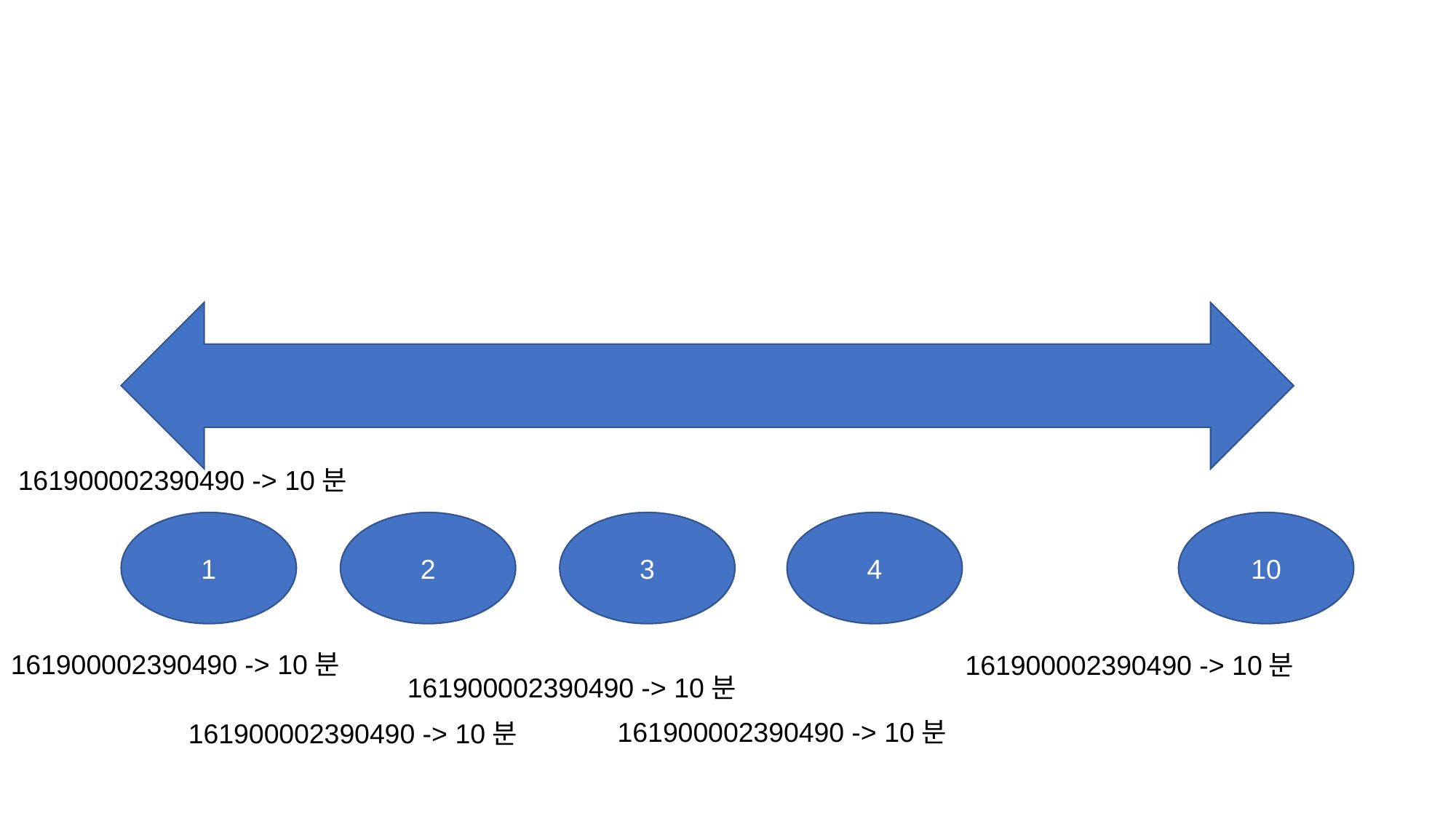

161900002390490 -> 10분
1
2
3
4
10
161900002390490 -> 10분
161900002390490 -> 10분
161900002390490 -> 10분
161900002390490 -> 10분
161900002390490 -> 10분